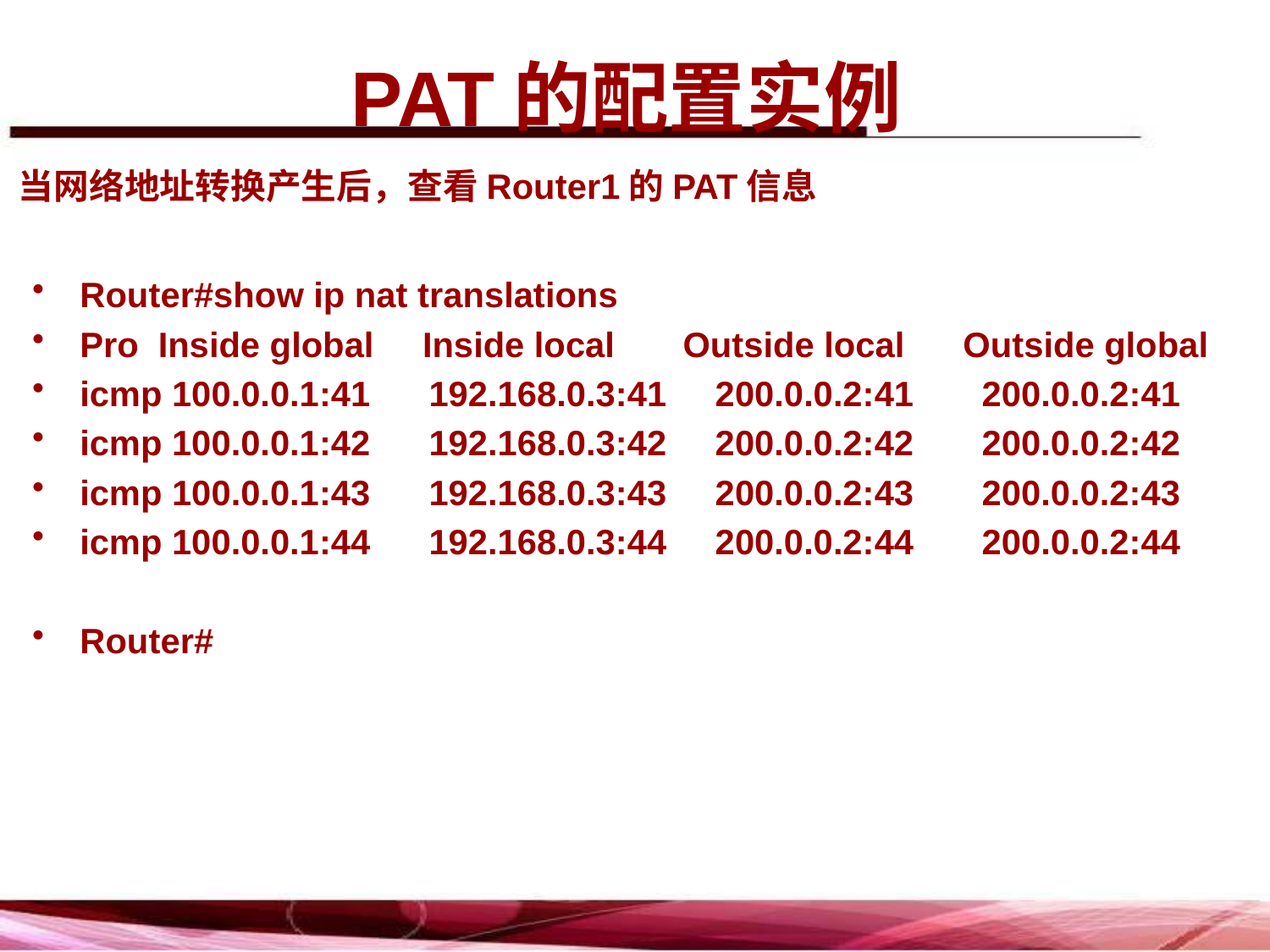

# PAT的配置实例
当网络地址转换产生后，查看Router1的PAT信息
Router#show ip nat translations
Pro  Inside global     Inside local       Outside local      Outside global
icmp 100.0.0.1:41      192.168.0.3:41     200.0.0.2:41       200.0.0.2:41
icmp 100.0.0.1:42      192.168.0.3:42     200.0.0.2:42       200.0.0.2:42
icmp 100.0.0.1:43      192.168.0.3:43     200.0.0.2:43       200.0.0.2:43
icmp 100.0.0.1:44      192.168.0.3:44     200.0.0.2:44       200.0.0.2:44

Router#